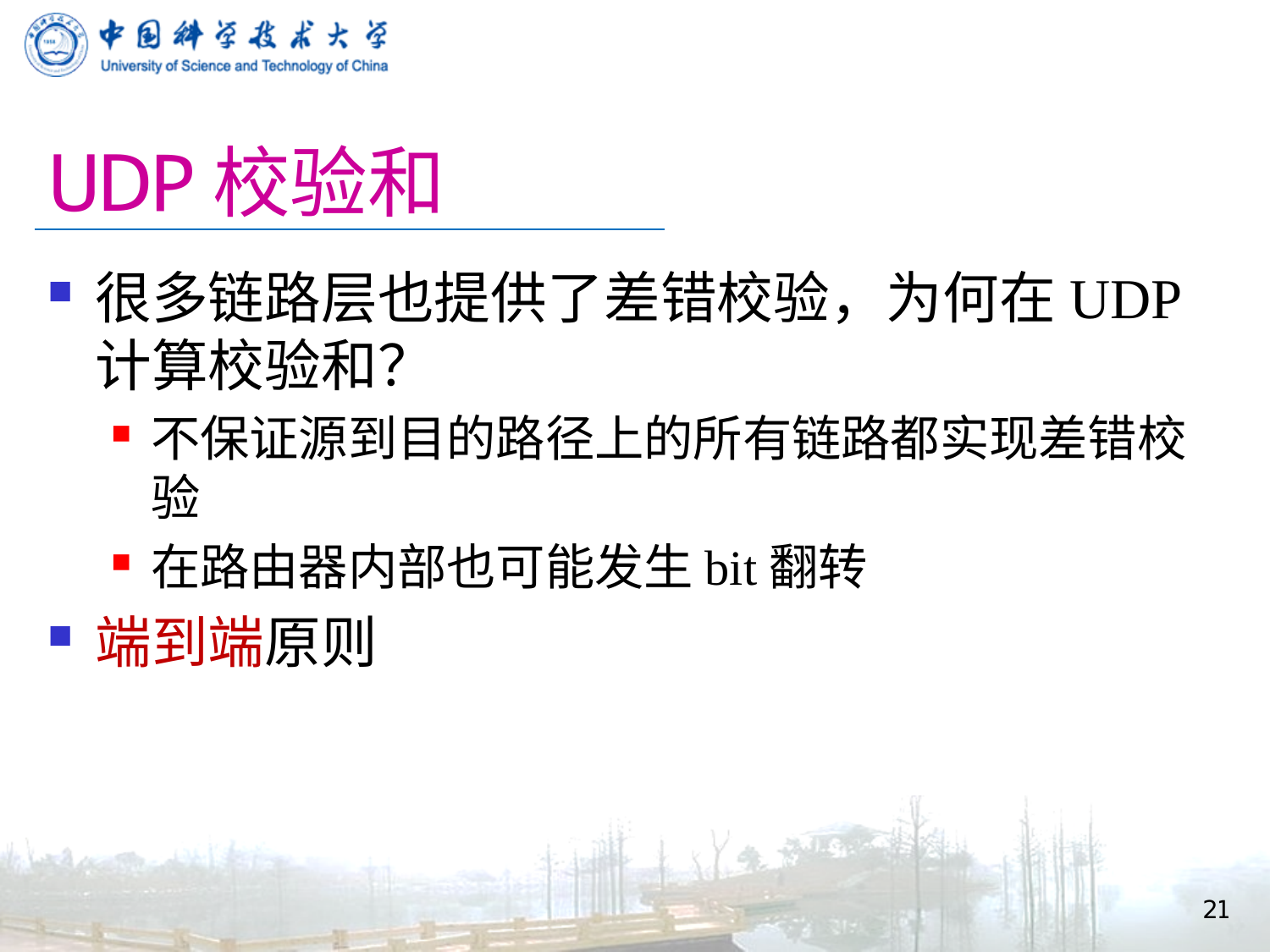

# UDP校验和
很多链路层也提供了差错校验，为何在UDP计算校验和？
不保证源到目的路径上的所有链路都实现差错校验
在路由器内部也可能发生bit翻转
端到端原则
21